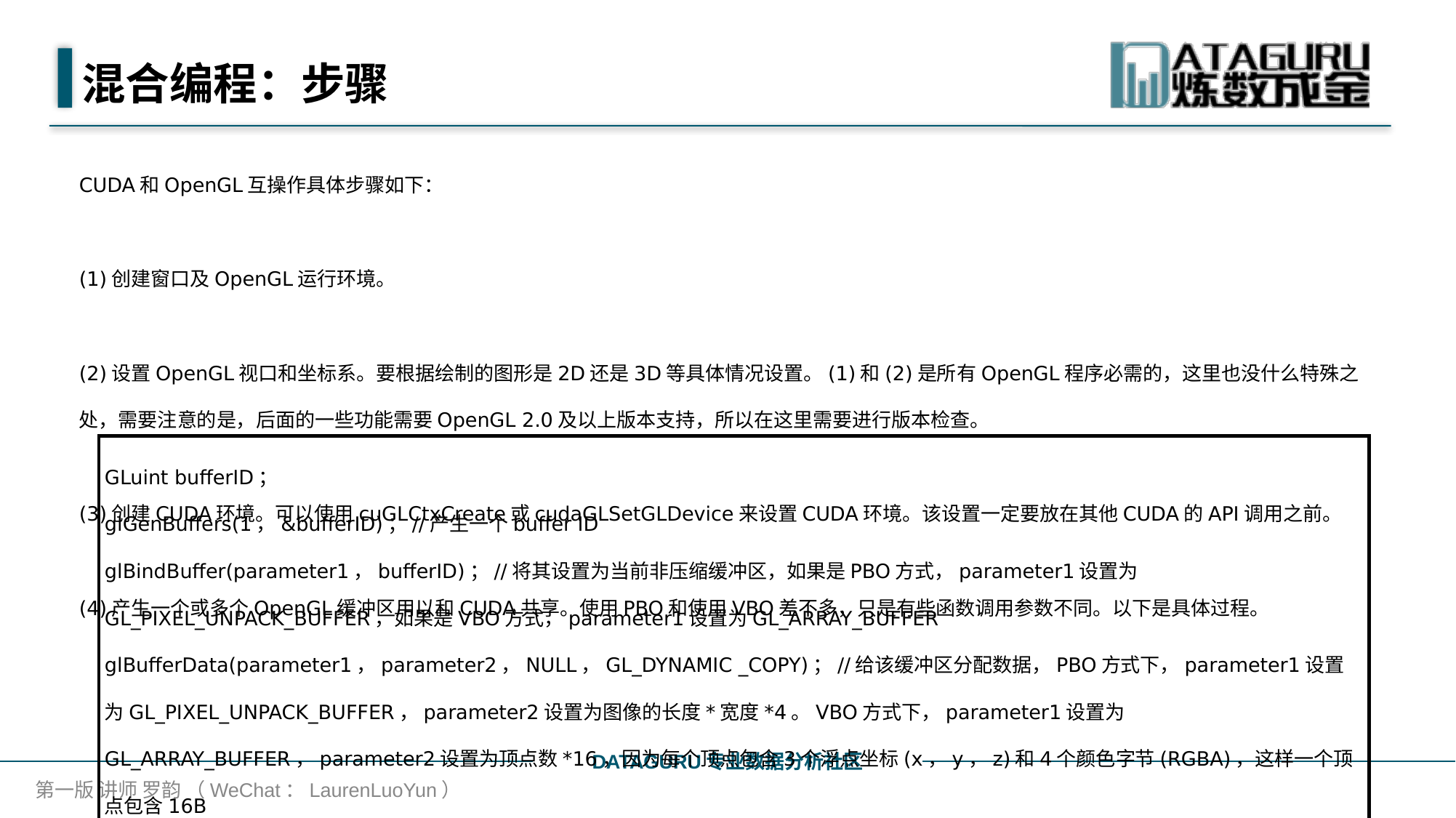

# 混合编程：步骤
CUDA和OpenGL互操作具体步骤如下：

(1)创建窗口及OpenGL运行环境。

(2)设置OpenGL视口和坐标系。要根据绘制的图形是2D还是3D等具体情况设置。(1)和(2)是所有OpenGL程序必需的，这里也没什么特殊之处，需要注意的是，后面的一些功能需要OpenGL 2.0及以上版本支持，所以在这里需要进行版本检查。

(3)创建CUDA环境。可以使用cuGLCtxCreate或cudaGLSetGLDevice来设置CUDA环境。该设置一定要放在其他CUDA的API调用之前。

(4)产生一个或多个OpenGL缓冲区用以和CUDA共享。使用PBO和使用VBO差不多，只是有些函数调用参数不同。以下是具体过程。

GLuint bufferID；
glGenBuffers(1，&bufferID)；//产生一个buffer ID
glBindBuffer(parameter1，bufferID)；//将其设置为当前非压缩缓冲区，如果是PBO方式，parameter1设置为GL_PIXEL_UNPACK_BUFFER，如果是VBO方式，parameter1设置为GL_ARRAY_BUFFER
glBufferData(parameter1，parameter2，NULL，GL_DYNAMIC _COPY)；//给该缓冲区分配数据，PBO方式下，parameter1设置为GL_PIXEL_UNPACK_BUFFER，parameter2设置为图像的长度*宽度*4。VBO方式下，parameter1设置为GL_ARRAY_BUFFER，parameter2设置为顶点数*16，因为每个顶点包含3个浮点坐标(x，y，z)和4个颜色字节(RGBA)，这样一个顶点包含16B